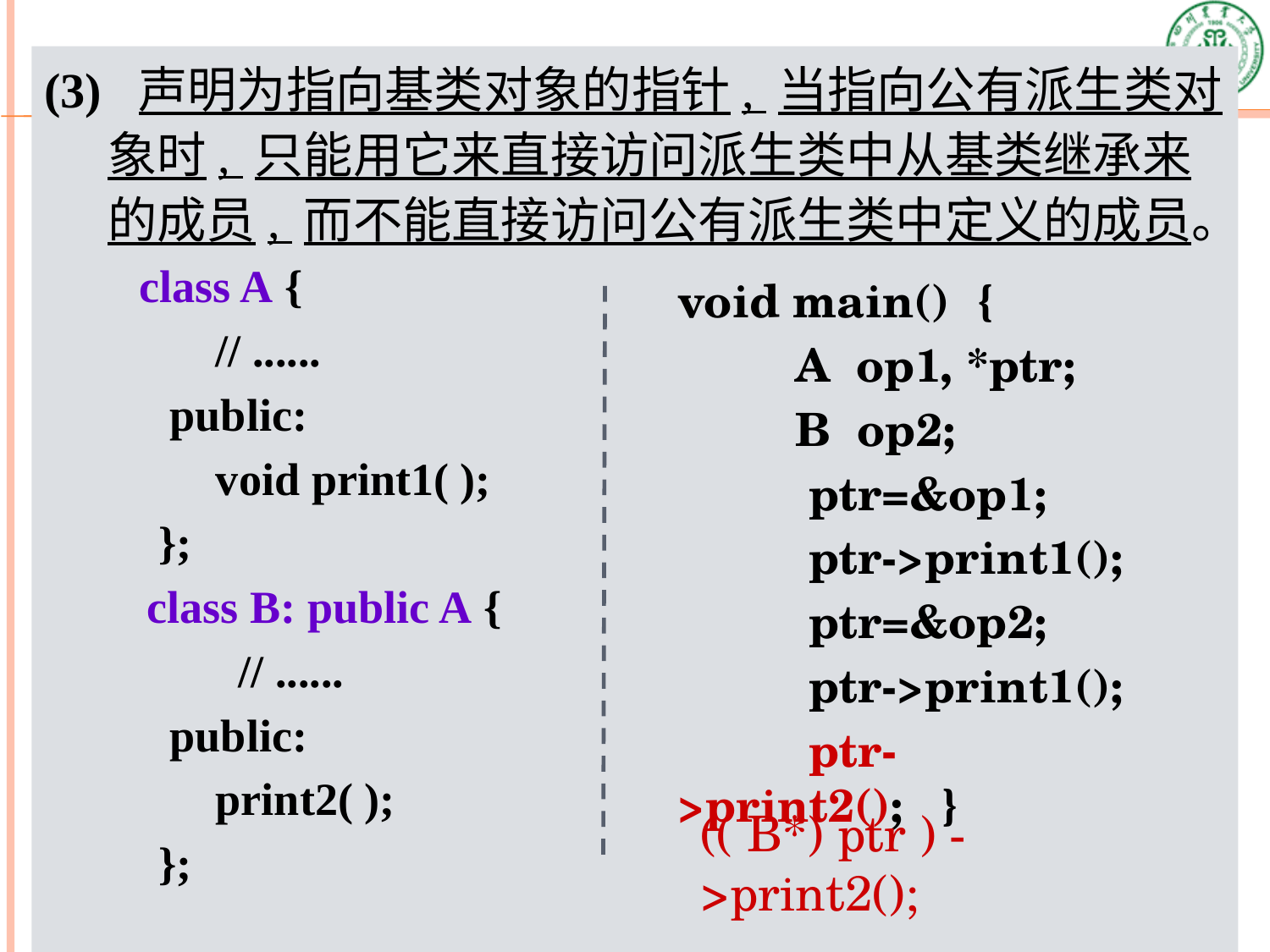

(3)  声明为指向基类对象的指针, 当指向公有派生类对象时, 只能用它来直接访问派生类中从基类继承来的成员, 而不能直接访问公有派生类中定义的成员。
         class A {
               // ......
           public:
               void print1( );
          };
         class B: public A {
                 // ......
           public:
               print2( );
          };
void main()  {
         A  op1, *ptr;
         B  op2;
          ptr=&op1;
          ptr->print1();
          ptr=&op2;
          ptr->print1();
          ptr->print2();   }

(( B*) ptr ) ->print2();